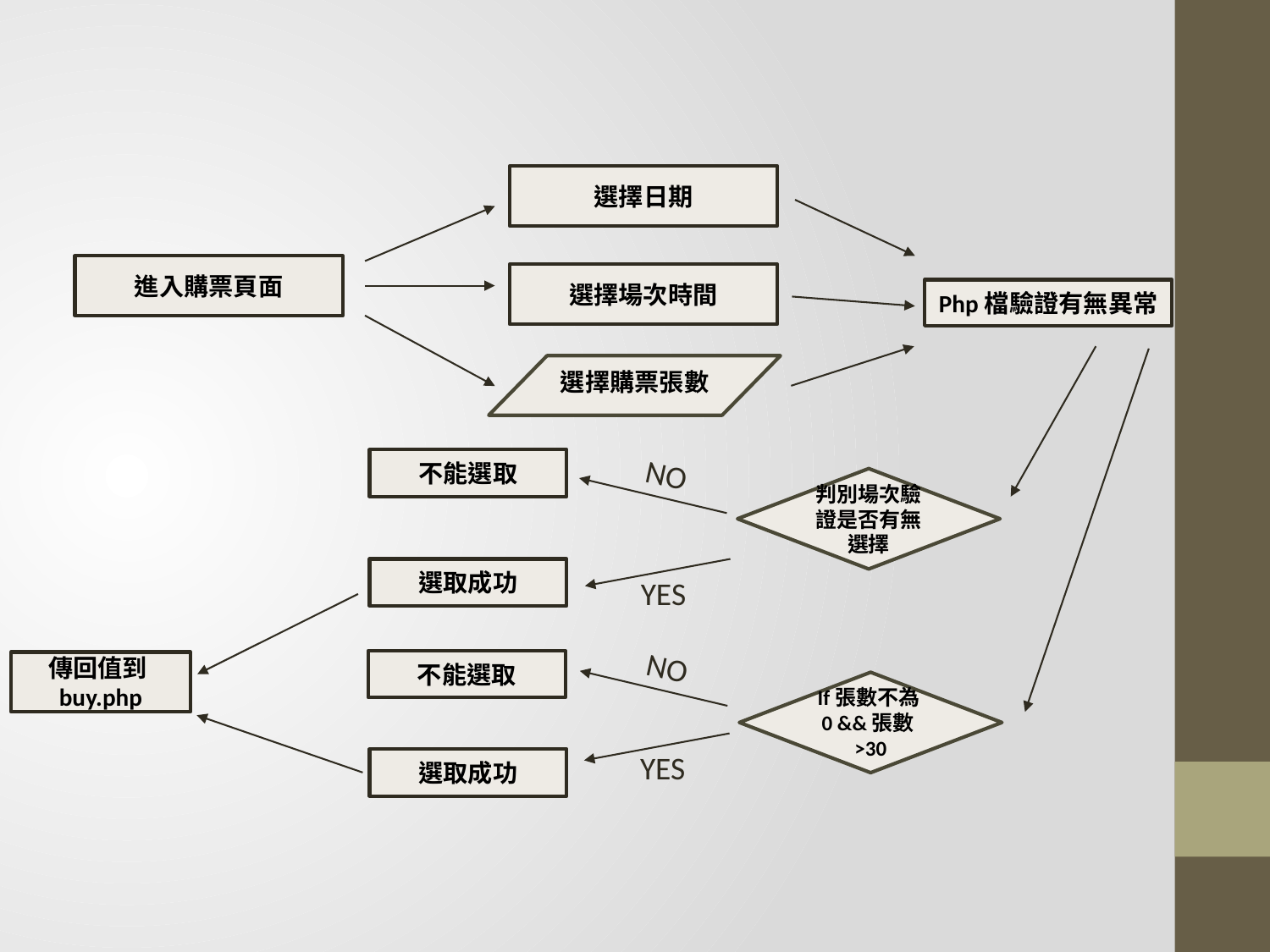

選擇日期
進入購票頁面
選擇場次時間
Php檔驗證有無異常

選擇購票張數

不能選取
NO
判別場次驗證是否有無選擇
選取成功
YES
NO
不能選取
傳回值到buy.php

If張數不為0 &&張數>30

YES
選取成功